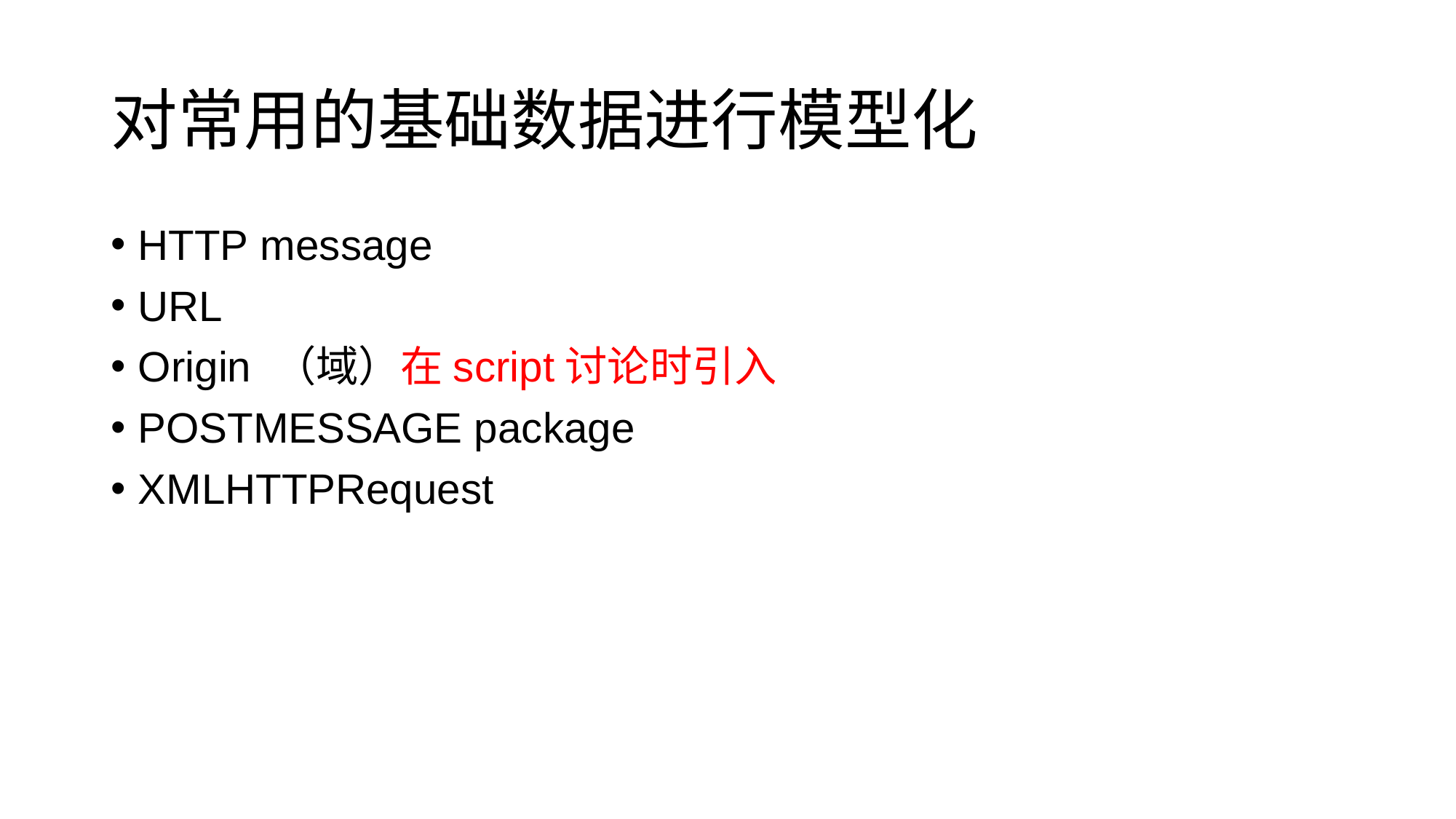

# 对常用的基础数据进行模型化
HTTP message
URL
Origin （域）在script讨论时引入
POSTMESSAGE package
XMLHTTPRequest